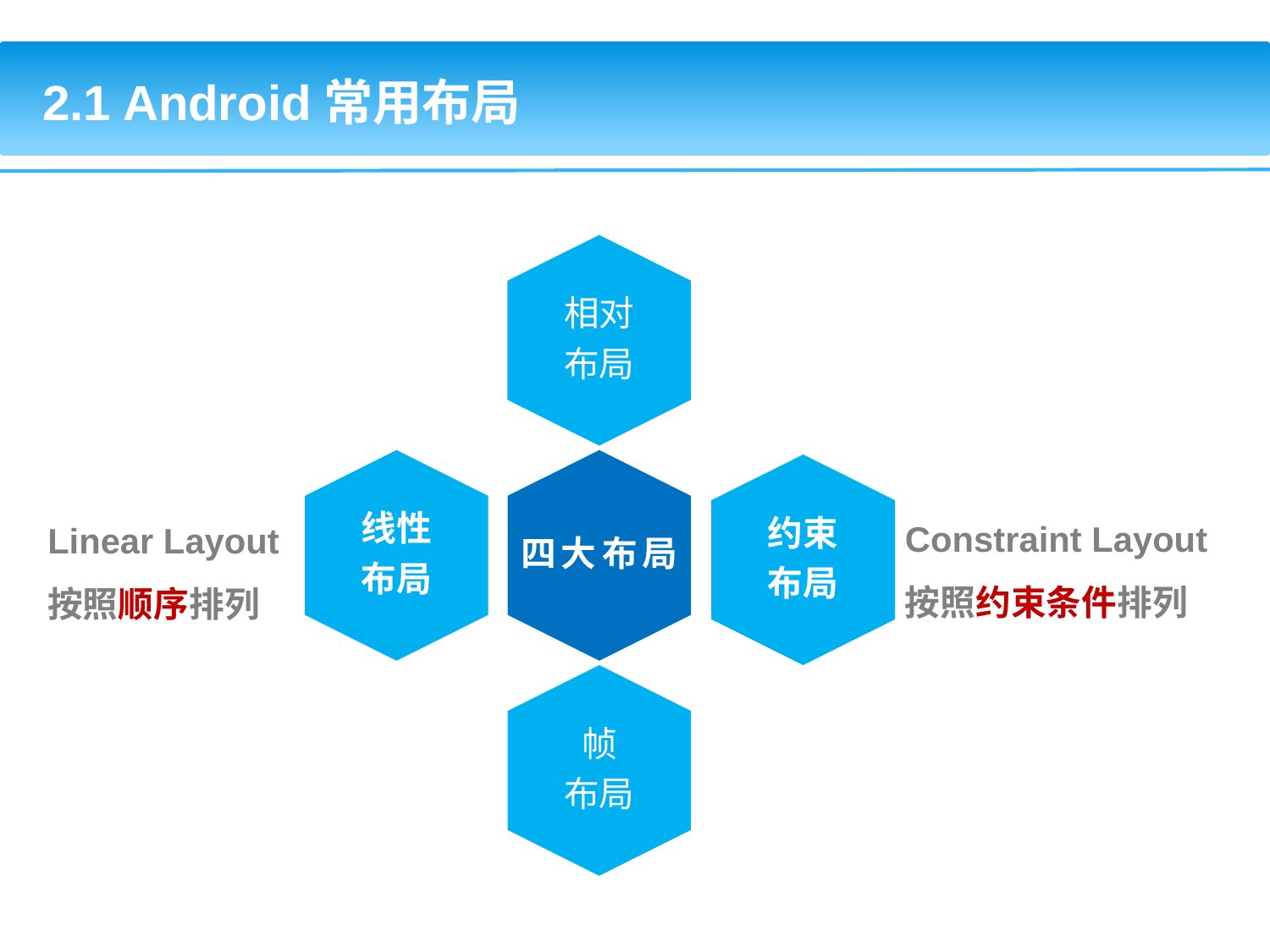

2.1 Android常用布局
相对
布局
线性
布局
四大布局
约束
布局
Constraint Layout
按照约束条件排列
Linear Layout
按照顺序排列
帧
布局